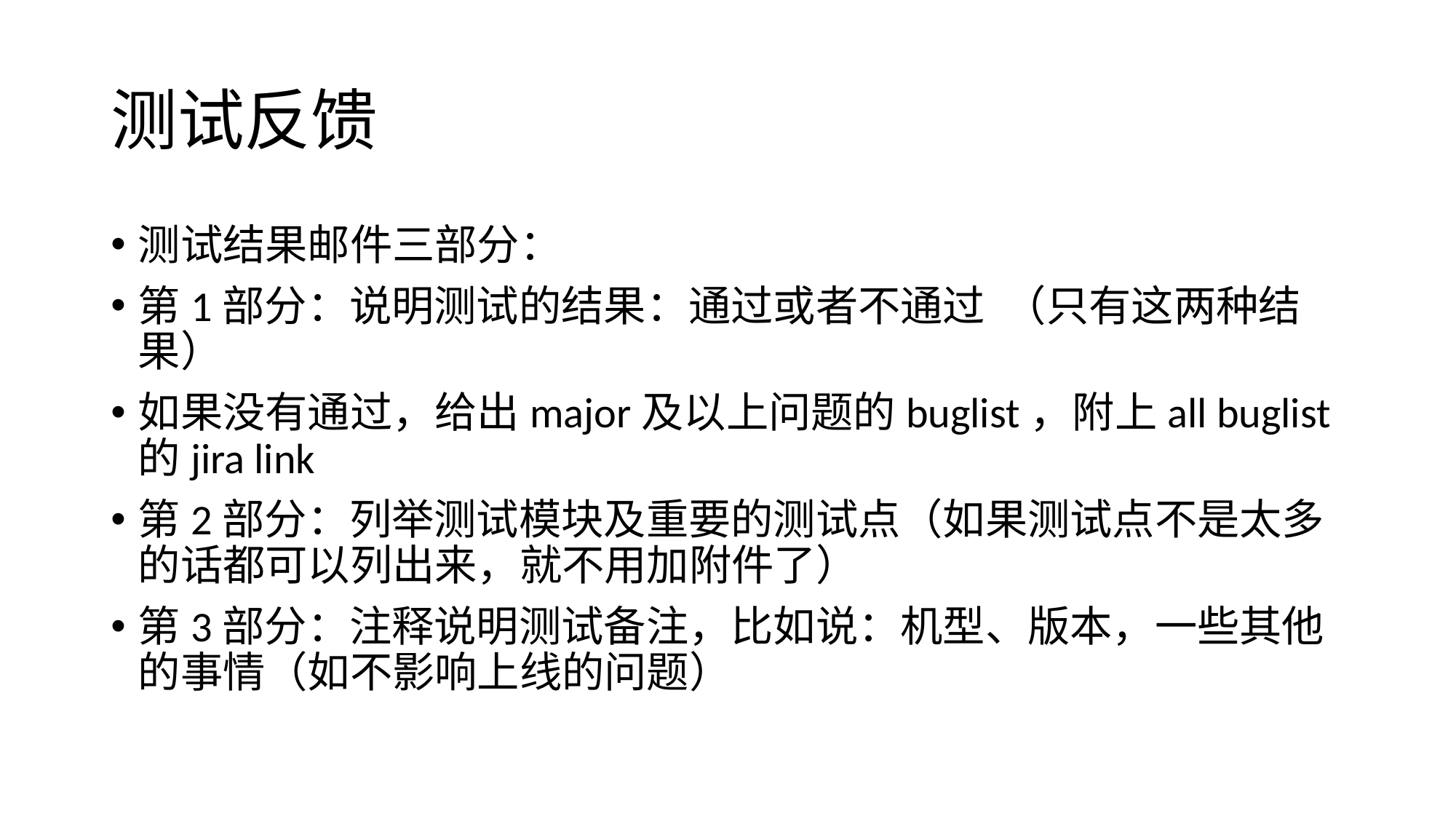

# 测试反馈
测试结果邮件三部分：
第1部分：说明测试的结果：通过或者不通过  （只有这两种结果）
如果没有通过，给出major及以上问题的buglist，附上all buglist的jira link
第2部分：列举测试模块及重要的测试点（如果测试点不是太多的话都可以列出来，就不用加附件了）
第3部分：注释说明测试备注，比如说：机型、版本，一些其他的事情（如不影响上线的问题）